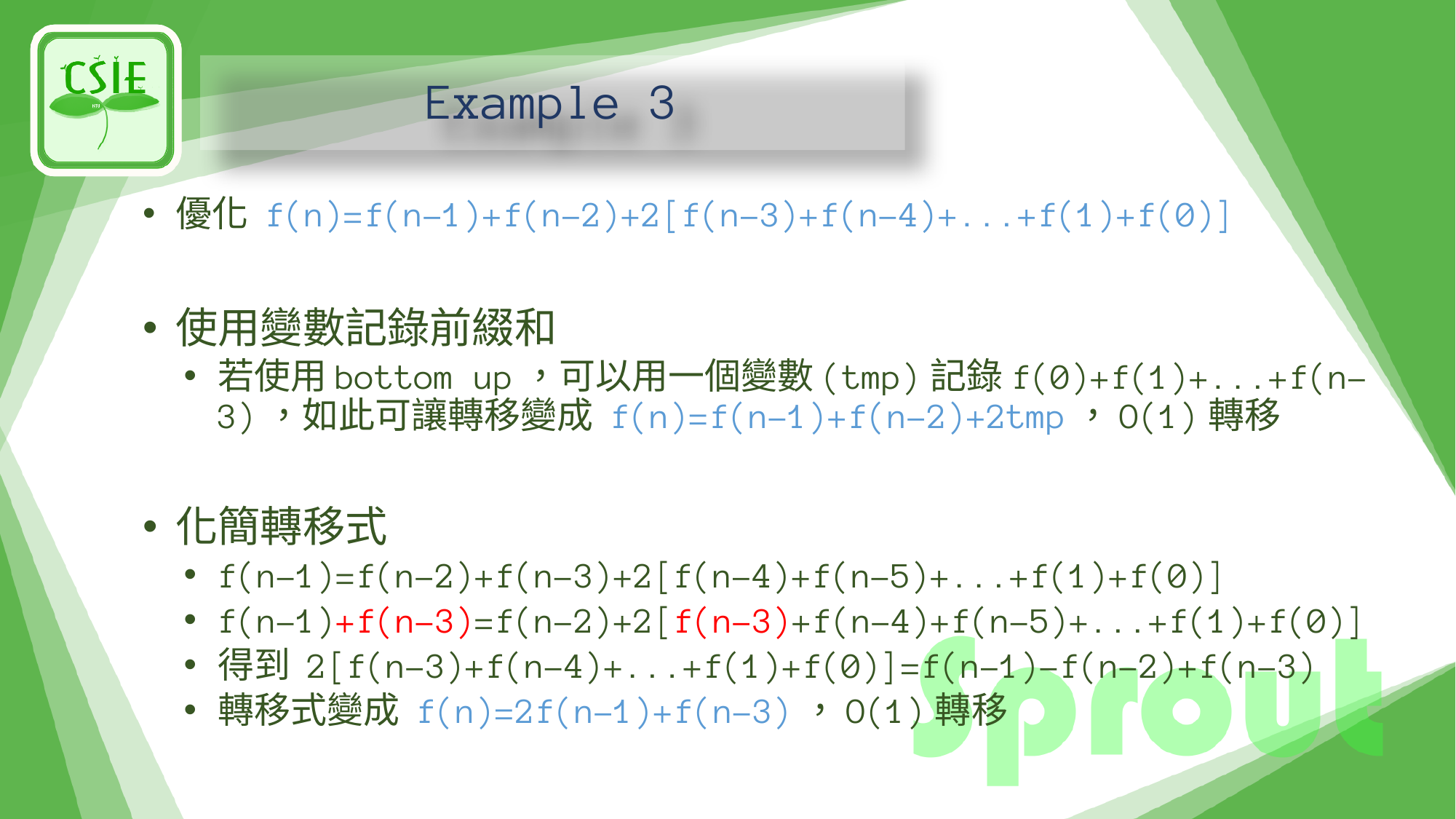

# Example 3
優化 f(n)=f(n-1)+f(n-2)+2[f(n-3)+f(n-4)+...+f(1)+f(0)]

使用變數記錄前綴和
若使用bottom up，可以用一個變數(tmp)記錄f(0)+f(1)+...+f(n-3)，如此可讓轉移變成 f(n)=f(n-1)+f(n-2)+2tmp，O(1)轉移

化簡轉移式
f(n-1)=f(n-2)+f(n-3)+2[f(n-4)+f(n-5)+...+f(1)+f(0)]
f(n-1)+f(n-3)=f(n-2)+2[f(n-3)+f(n-4)+f(n-5)+...+f(1)+f(0)]
得到 2[f(n-3)+f(n-4)+...+f(1)+f(0)]=f(n-1)-f(n-2)+f(n-3)
轉移式變成 f(n)=2f(n-1)+f(n-3)，O(1)轉移